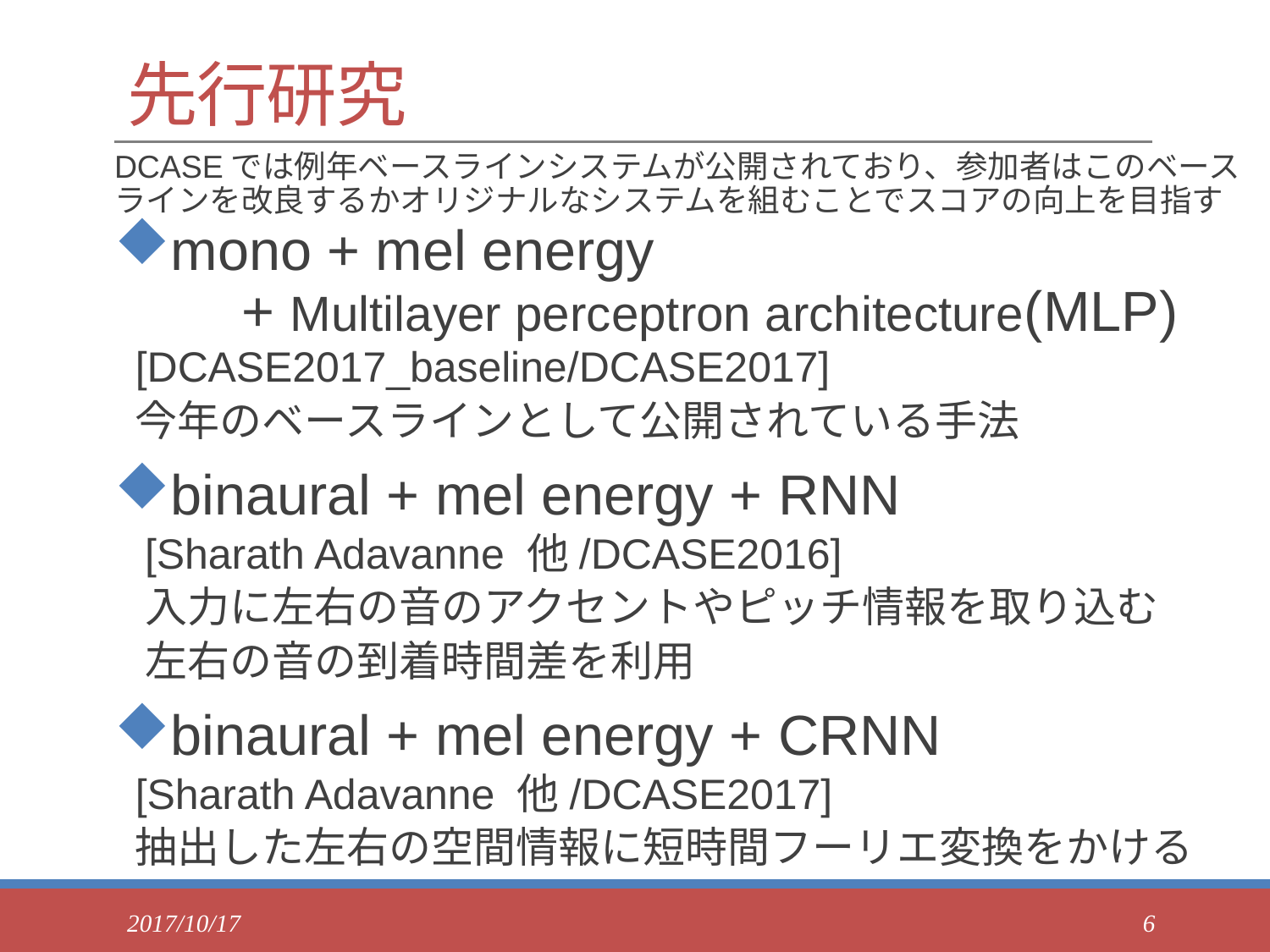

# 先行研究
DCASEでは例年ベースラインシステムが公開されており、参加者はこのベースラインを改良するかオリジナルなシステムを組むことでスコアの向上を目指す
mono + mel energy
	+ Multilayer perceptron architecture(MLP)
[DCASE2017_baseline/DCASE2017]
今年のベースラインとして公開されている手法
binaural + mel energy + RNN
[Sharath Adavanne 他/DCASE2016]
入力に左右の音のアクセントやピッチ情報を取り込む
左右の音の到着時間差を利用
binaural + mel energy + CRNN
[Sharath Adavanne 他/DCASE2017]
抽出した左右の空間情報に短時間フーリエ変換をかける

2017/10/17
6